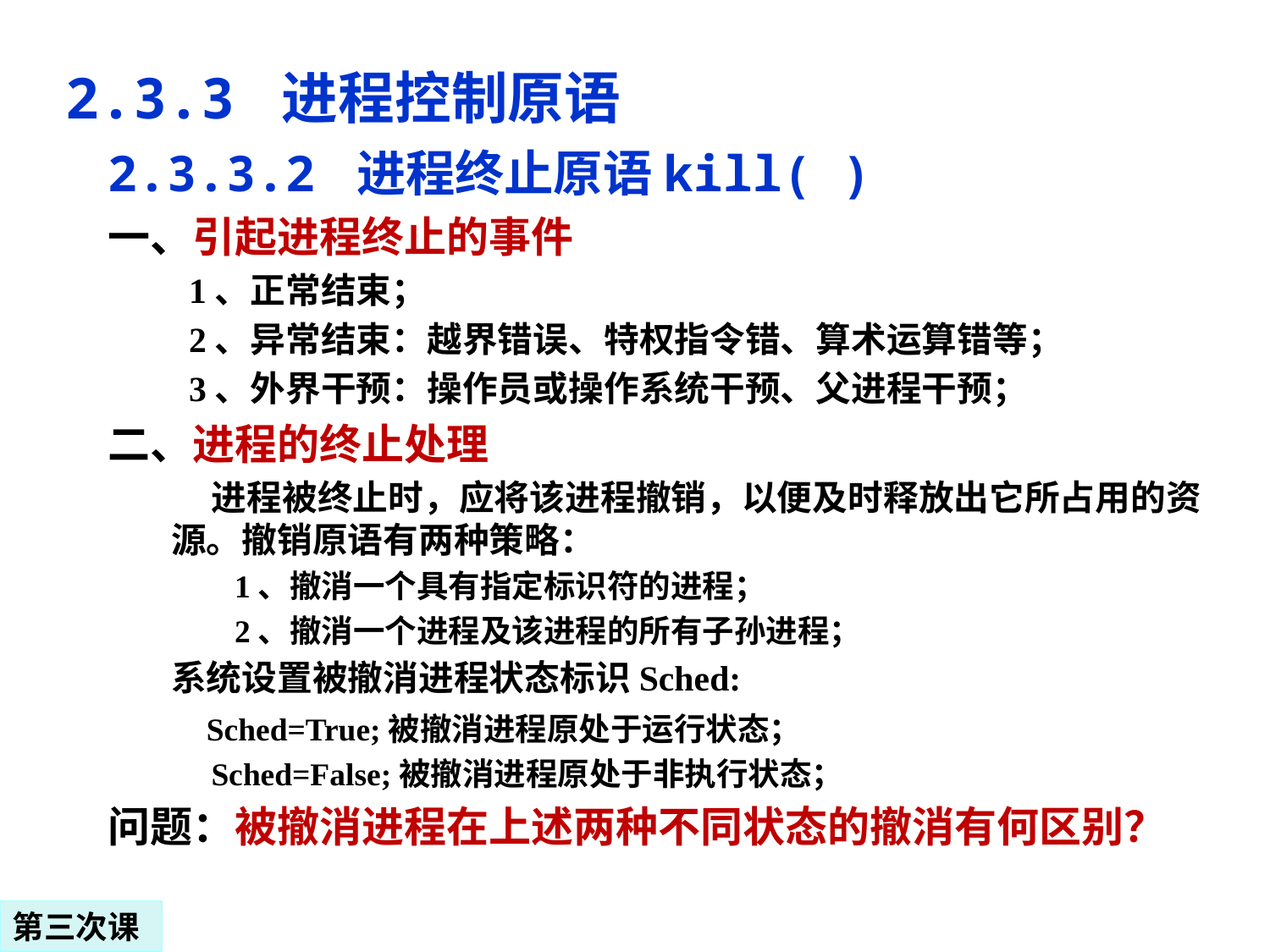

# 2.3.3 进程控制原语
2.3.3.2 进程终止原语kill( )
一、引起进程终止的事件
  1、正常结束；
  2、异常结束：越界错误、特权指令错、算术运算错等；
  3、外界干预：操作员或操作系统干预、父进程干预；
二、进程的终止处理
    进程被终止时，应将该进程撤销，以便及时释放出它所占用的资源。撤销原语有两种策略：
1、撤消一个具有指定标识符的进程；
2、撤消一个进程及该进程的所有子孙进程；
系统设置被撤消进程状态标识Sched:
    Sched=True;被撤消进程原处于运行状态；
     Sched=False;被撤消进程原处于非执行状态；
问题：被撤消进程在上述两种不同状态的撤消有何区别？
第三次课